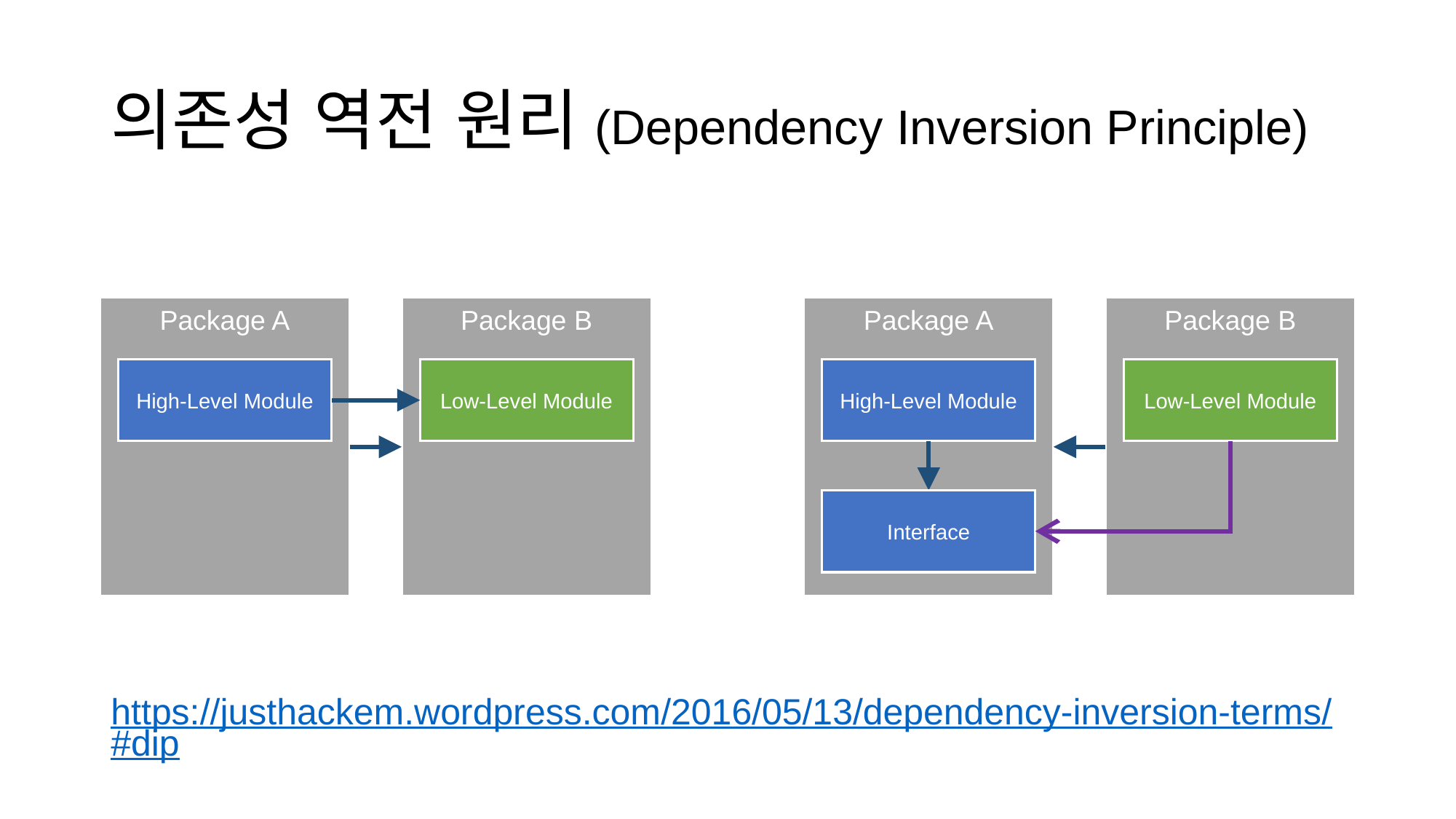

# 의존성 역전 원리(Dependency Inversion Principle)
https://justhackem.wordpress.com/2016/05/13/dependency-inversion-terms/#dip
Package A
Package B
Package A
Package B
High-Level Module
High-Level Module
Low-Level Module
Low-Level Module
Interface